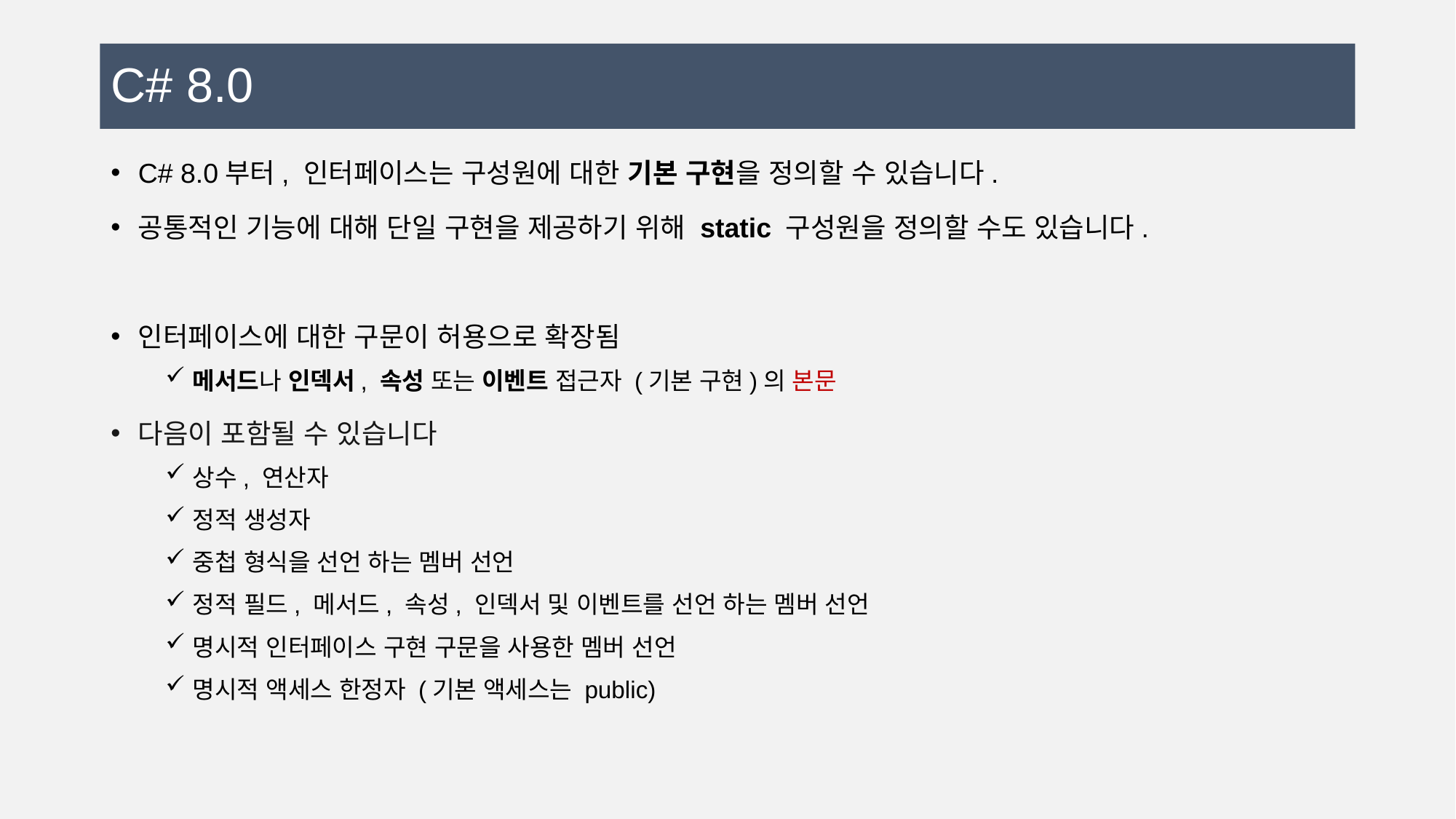

# C# 8.0
C# 8.0부터, 인터페이스는 구성원에 대한 기본 구현을 정의할 수 있습니다.
공통적인 기능에 대해 단일 구현을 제공하기 위해 static 구성원을 정의할 수도 있습니다.

인터페이스에 대한 구문이 허용으로 확장됨
메서드나 인덱서, 속성 또는 이벤트 접근자 (기본 구현)의 본문
다음이 포함될 수 있습니다
상수, 연산자
정적 생성자
중첩 형식을 선언 하는 멤버 선언
정적 필드, 메서드, 속성, 인덱서 및 이벤트를 선언 하는 멤버 선언
명시적 인터페이스 구현 구문을 사용한 멤버 선언
명시적 액세스 한정자 (기본 액세스는 public)